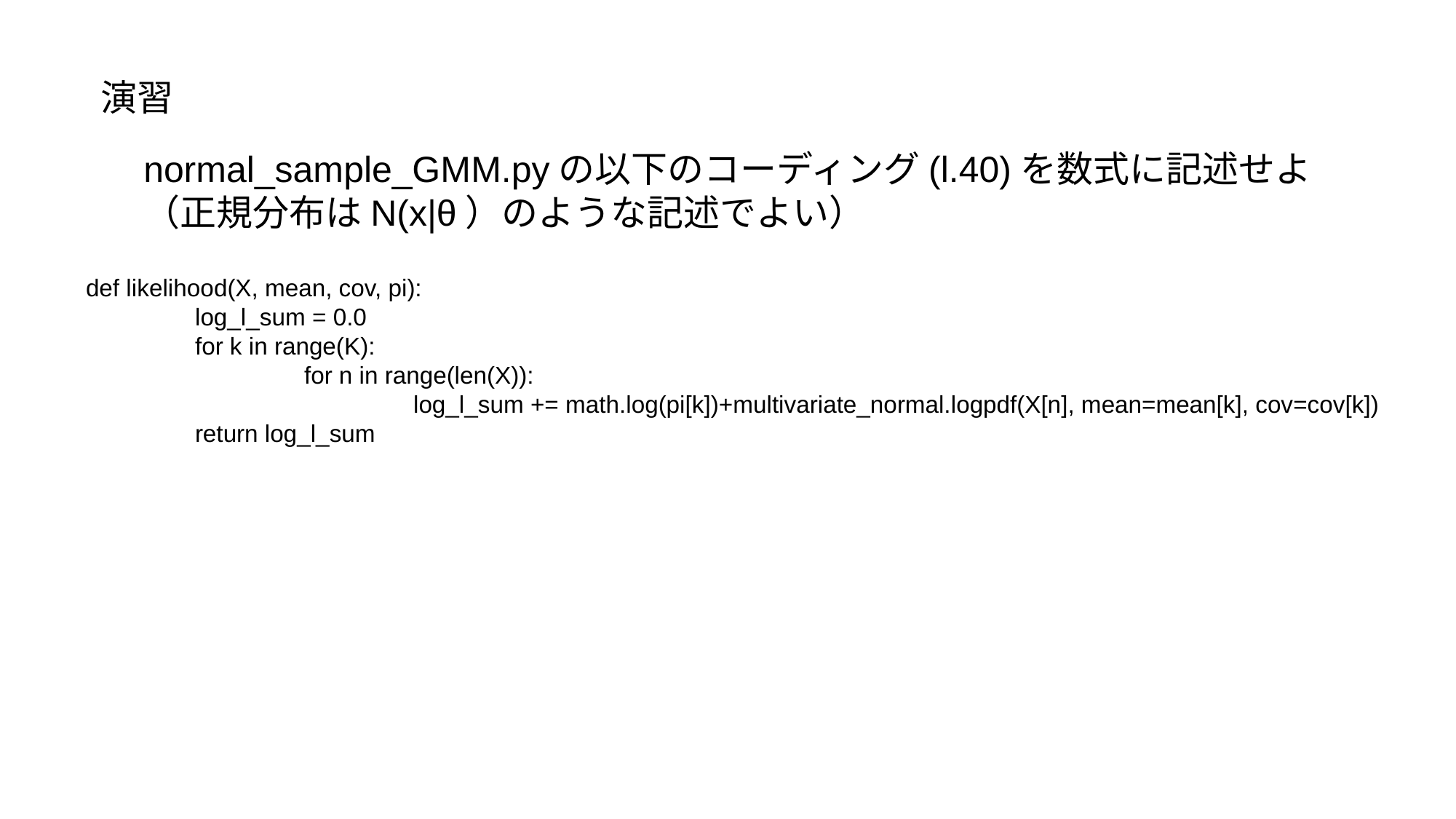

演習
normal_sample_GMM.pyの以下のコーディング(l.40)を数式に記述せよ
（正規分布はN(x|θ）のような記述でよい）
def likelihood(X, mean, cov, pi):
	log_l_sum = 0.0
	for k in range(K):
		for n in range(len(X)):
			log_l_sum += math.log(pi[k])+multivariate_normal.logpdf(X[n], mean=mean[k], cov=cov[k])
	return log_l_sum